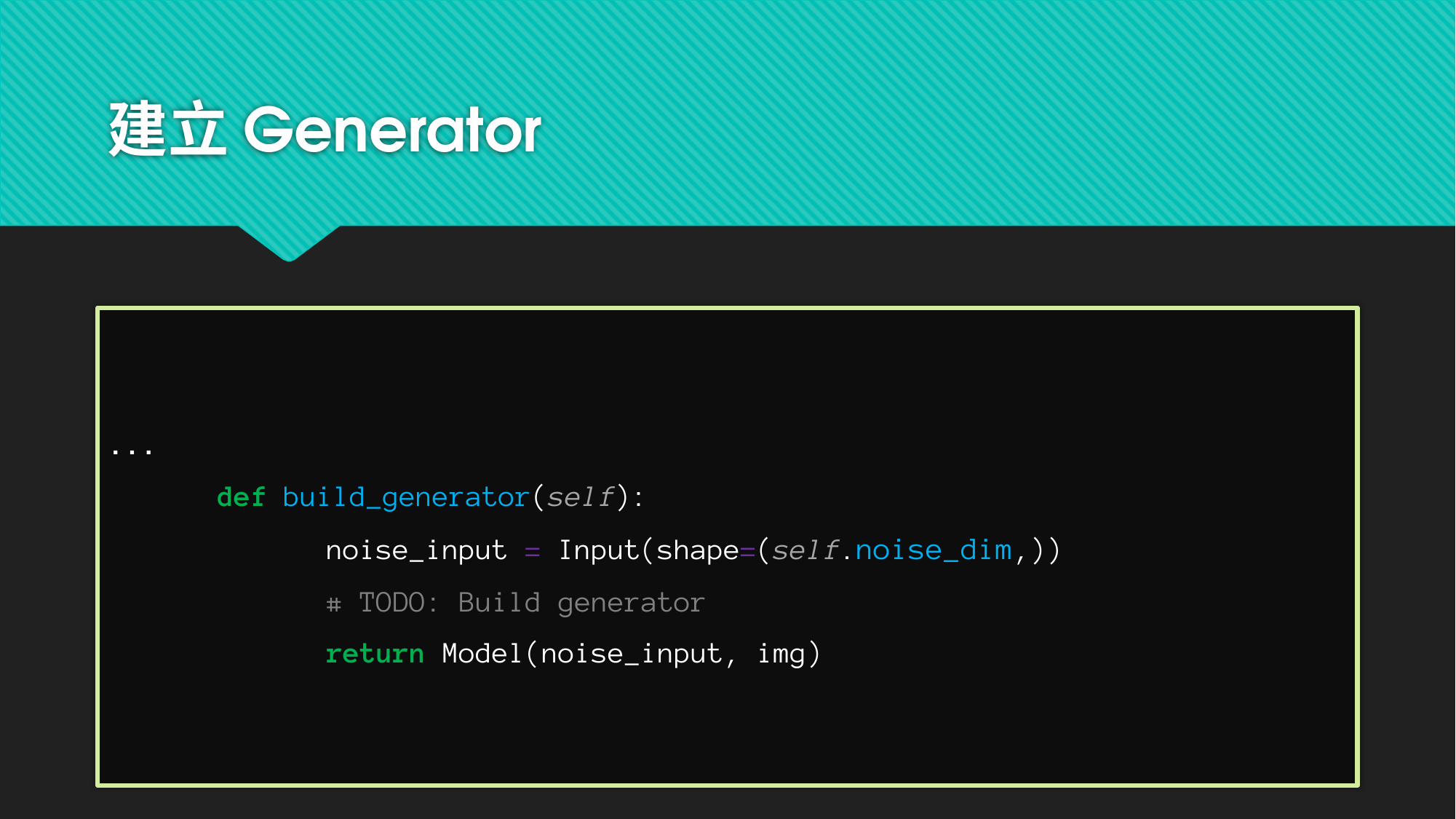

# 建立Generator
...
	def build_generator(self):
		noise_input = Input(shape=(self.noise_dim,))
		# TODO: Build generator
		return Model(noise_input, img)